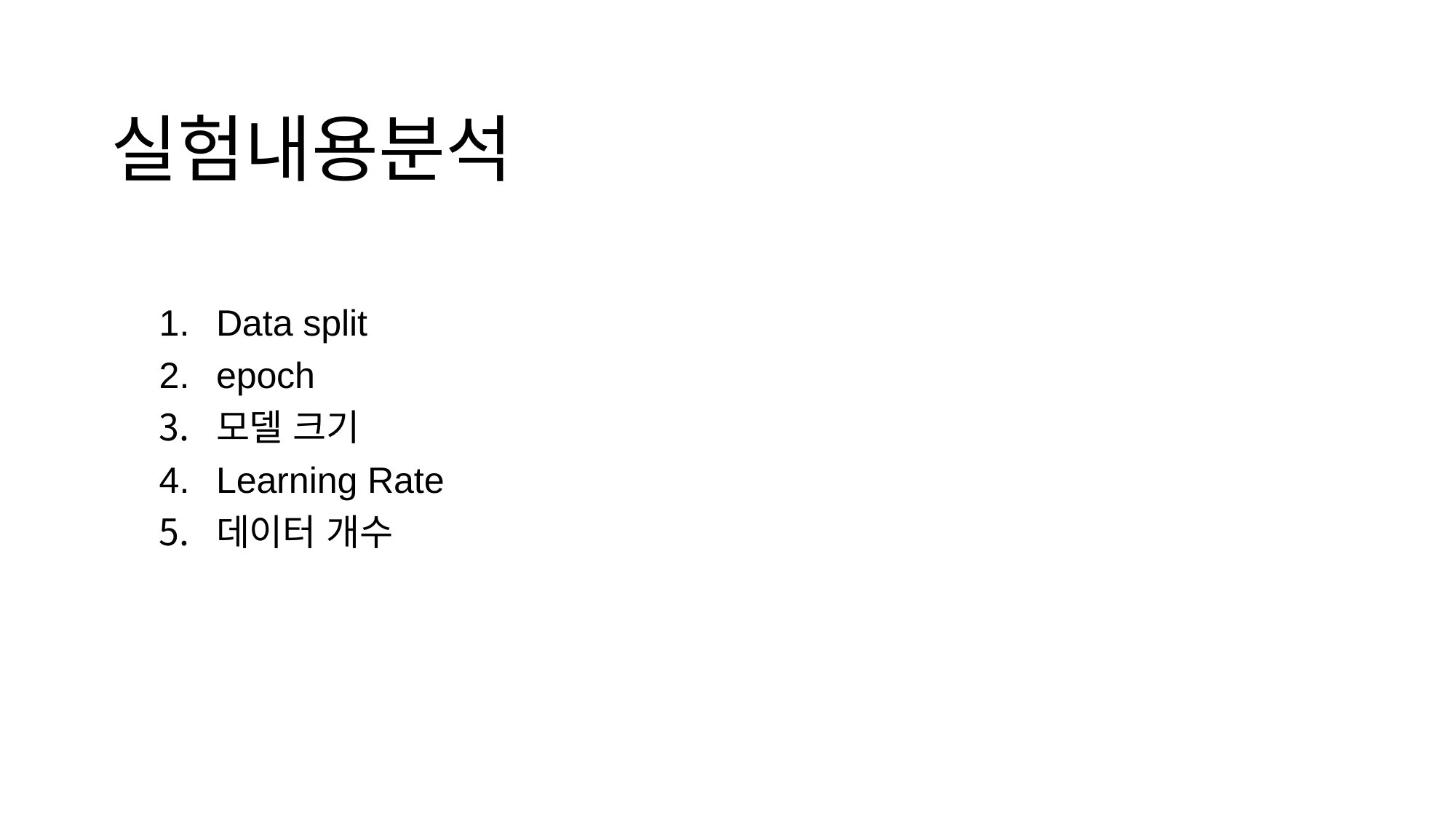

실험내용분석
Data split
epoch
모델 크기
Learning Rate
데이터 개수